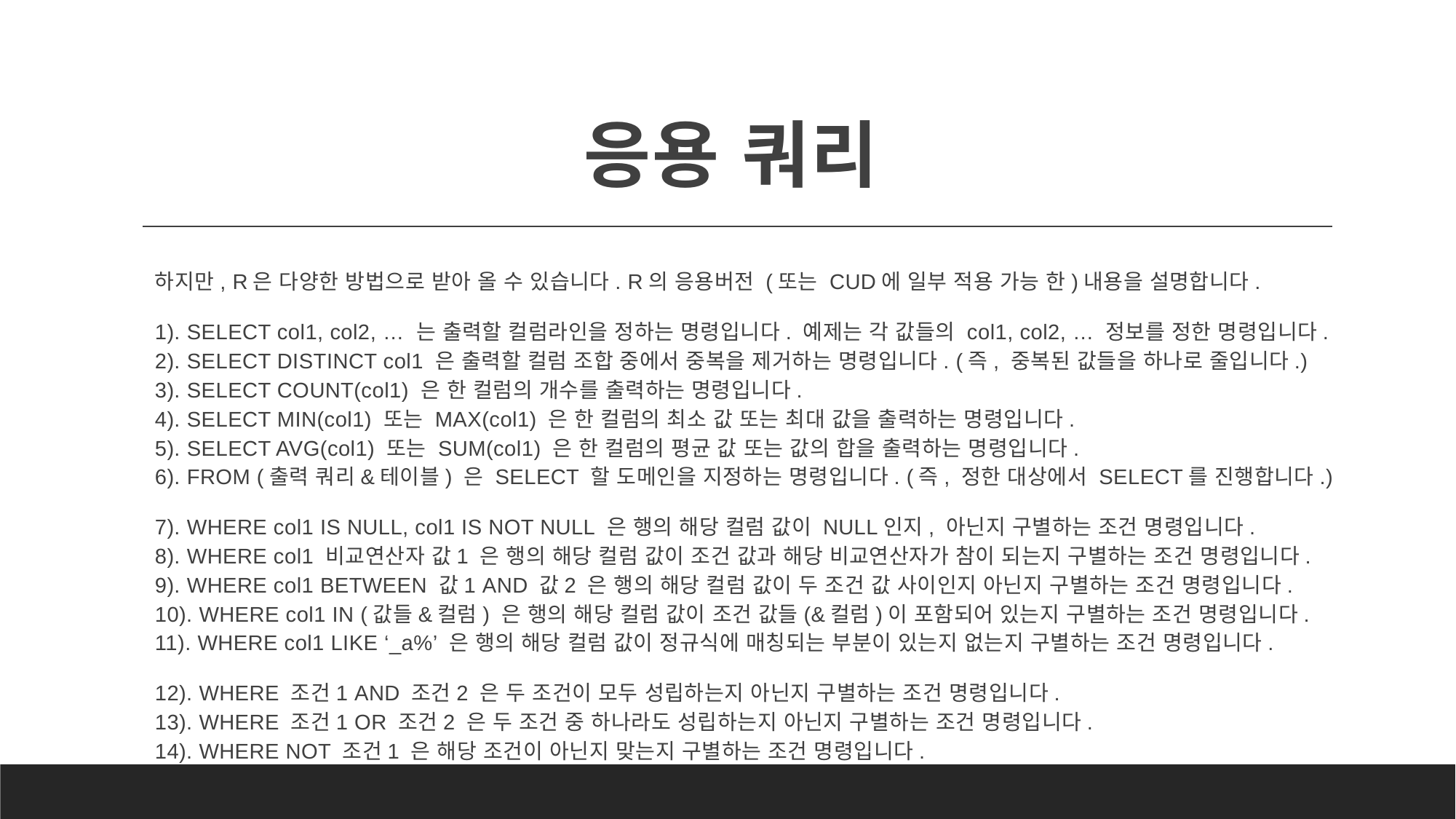

# 응용 쿼리
하지만, R은 다양한 방법으로 받아 올 수 있습니다. R의 응용버전 (또는 CUD에 일부 적용 가능 한)내용을 설명합니다.
1). SELECT col1, col2, … 는 출력할 컬럼라인을 정하는 명령입니다. 예제는 각 값들의 col1, col2, … 정보를 정한 명령입니다.
2). SELECT DISTINCT col1 은 출력할 컬럼 조합 중에서 중복을 제거하는 명령입니다. (즉, 중복된 값들을 하나로 줄입니다.)
3). SELECT COUNT(col1) 은 한 컬럼의 개수를 출력하는 명령입니다.
4). SELECT MIN(col1) 또는 MAX(col1) 은 한 컬럼의 최소 값 또는 최대 값을 출력하는 명령입니다.
5). SELECT AVG(col1) 또는 SUM(col1) 은 한 컬럼의 평균 값 또는 값의 합을 출력하는 명령입니다.
6). FROM (출력 쿼리&테이블) 은 SELECT 할 도메인을 지정하는 명령입니다. (즉, 정한 대상에서 SELECT를 진행합니다.)
7). WHERE col1 IS NULL, col1 IS NOT NULL 은 행의 해당 컬럼 값이 NULL인지, 아닌지 구별하는 조건 명령입니다.
8). WHERE col1 비교연산자 값1 은 행의 해당 컬럼 값이 조건 값과 해당 비교연산자가 참이 되는지 구별하는 조건 명령입니다.
9). WHERE col1 BETWEEN 값1 AND 값2 은 행의 해당 컬럼 값이 두 조건 값 사이인지 아닌지 구별하는 조건 명령입니다.
10). WHERE col1 IN (값들&컬럼) 은 행의 해당 컬럼 값이 조건 값들(&컬럼)이 포함되어 있는지 구별하는 조건 명령입니다.
11). WHERE col1 LIKE ‘_a%’ 은 행의 해당 컬럼 값이 정규식에 매칭되는 부분이 있는지 없는지 구별하는 조건 명령입니다.
12). WHERE 조건1 AND 조건2 은 두 조건이 모두 성립하는지 아닌지 구별하는 조건 명령입니다.
13). WHERE 조건1 OR 조건2 은 두 조건 중 하나라도 성립하는지 아닌지 구별하는 조건 명령입니다.
14). WHERE NOT 조건1 은 해당 조건이 아닌지 맞는지 구별하는 조건 명령입니다.